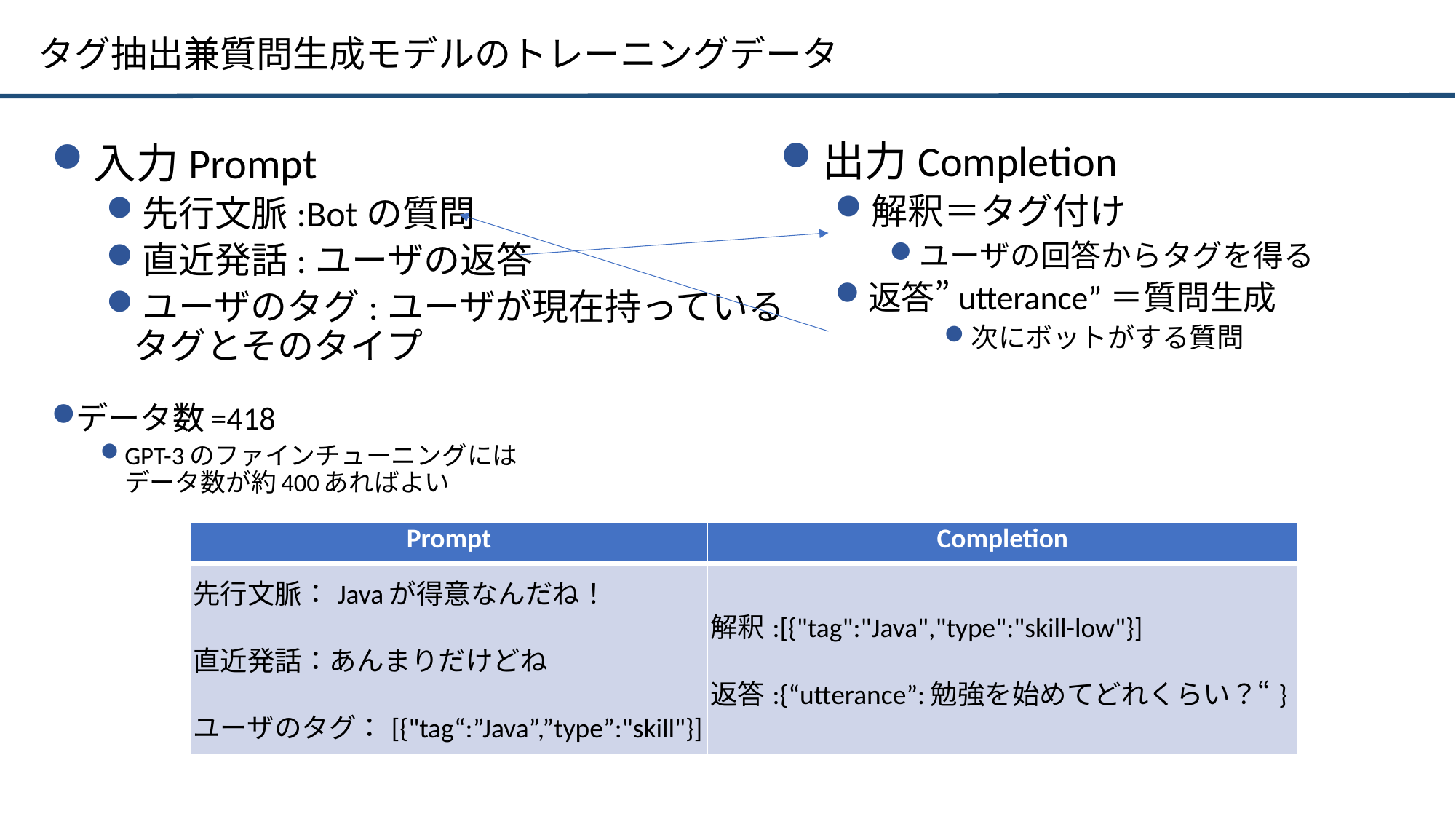

# タグ抽出兼質問生成モデルのトレーニングデータ
出力Completion
解釈＝タグ付け
ユーザの回答からタグを得る
返答”utterance”＝質問生成
次にボットがする質問
入力Prompt
先行文脈:Botの質問
直近発話:ユーザの返答
ユーザのタグ:ユーザが現在持っている
タグとそのタイプ

データ数=418
GPT-3のファインチューニングには
データ数が約400あればよい
| Prompt | Completion |
| --- | --- |
| 先行文脈：Javaが得意なんだね！ 直近発話：あんまりだけどね ユーザのタグ：[{"tag“:”Java”,”type”:"skill"}] | 解釈:[{"tag":"Java","type":"skill-low"}] 返答:{“utterance”:勉強を始めてどれくらい？“} |